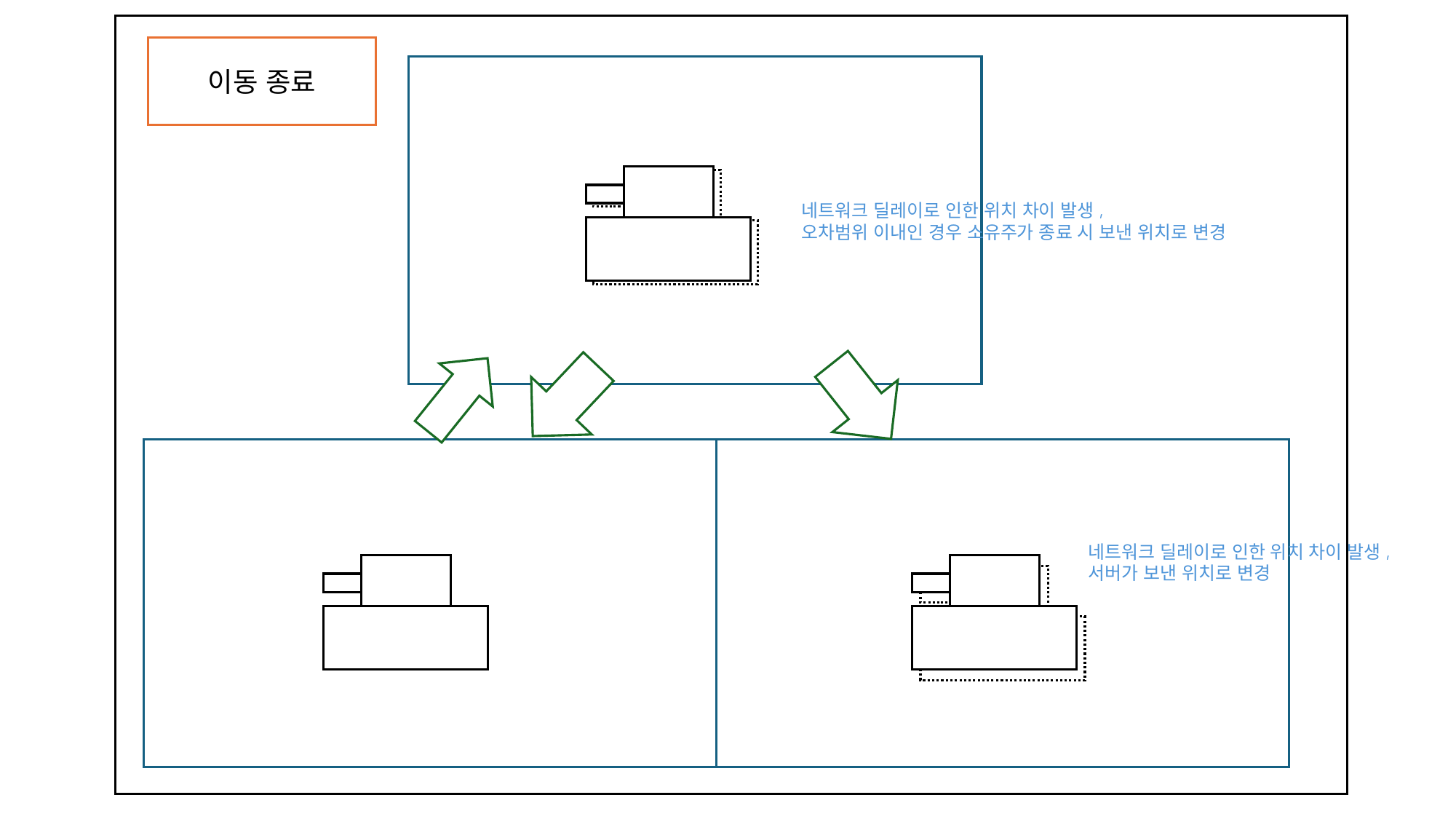

이동 종료

네트워크 딜레이로 인한 위치 차이 발생,
오차범위 이내인 경우 소유주가 종료 시 보낸 위치로 변경

네트워크 딜레이로 인한 위치 차이 발생,
서버가 보낸 위치로 변경